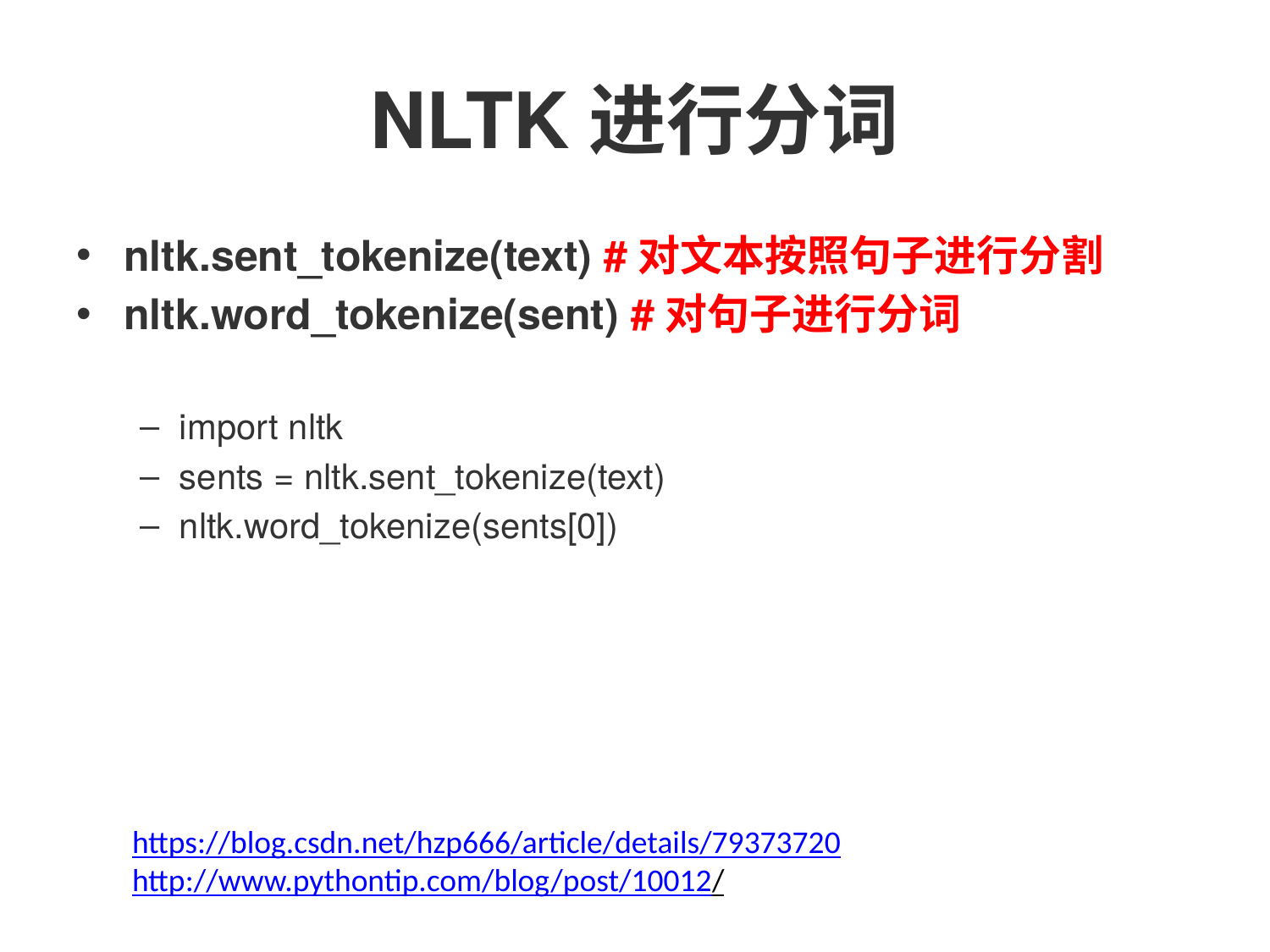

# NLTK进行分词
nltk.sent_tokenize(text) #对文本按照句子进行分割
nltk.word_tokenize(sent) #对句子进行分词

import nltk
sents = nltk.sent_tokenize(text)
nltk.word_tokenize(sents[0])

https://blog.csdn.net/hzp666/article/details/79373720
http://www.pythontip.com/blog/post/10012/